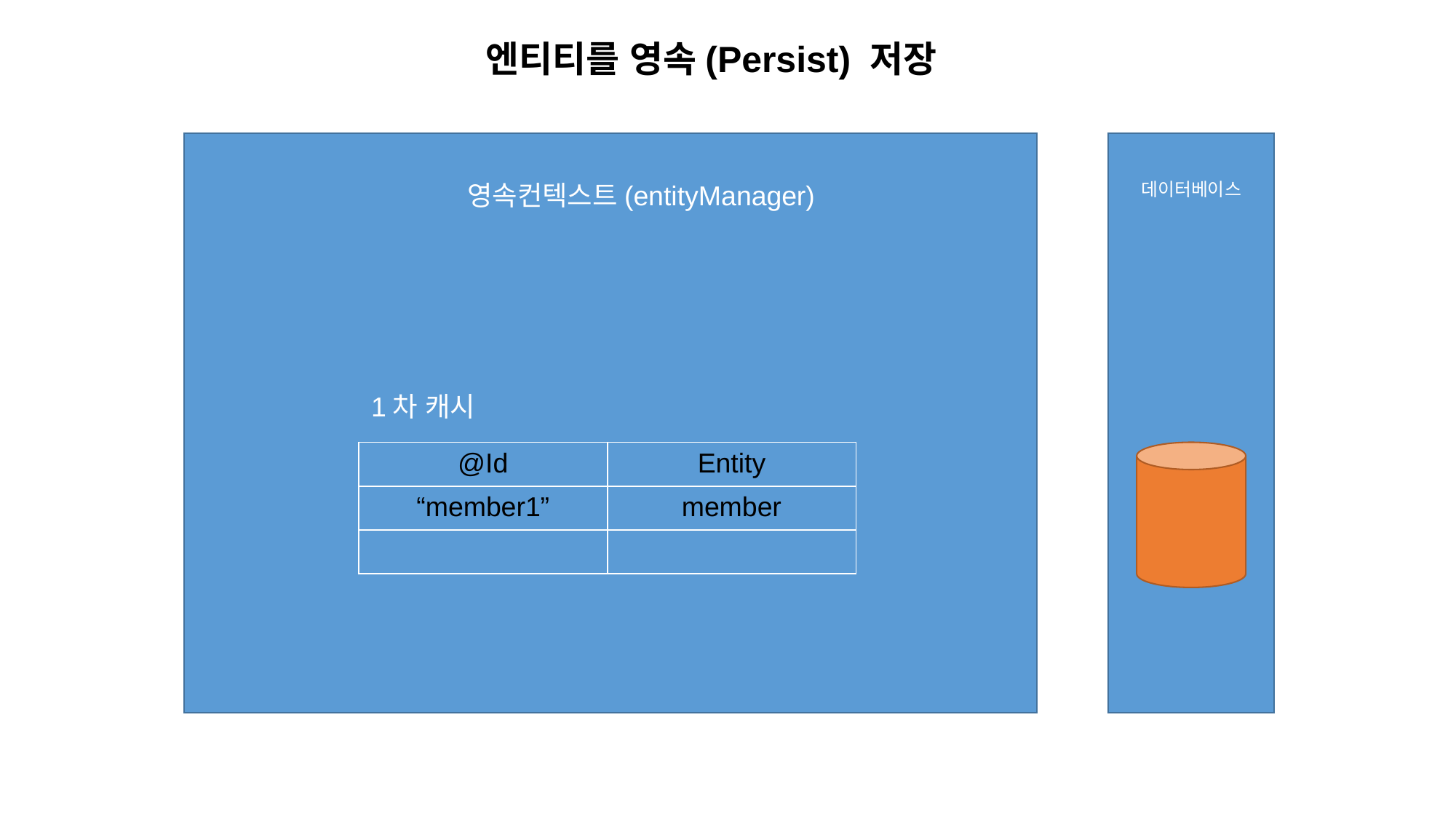

엔티티를 영속(Persist) 저장

영속컨텍스트(entityManager)
데이터베이스
1차 캐시
| @Id | Entity |
| --- | --- |
| “member1” | member |
|  |  |